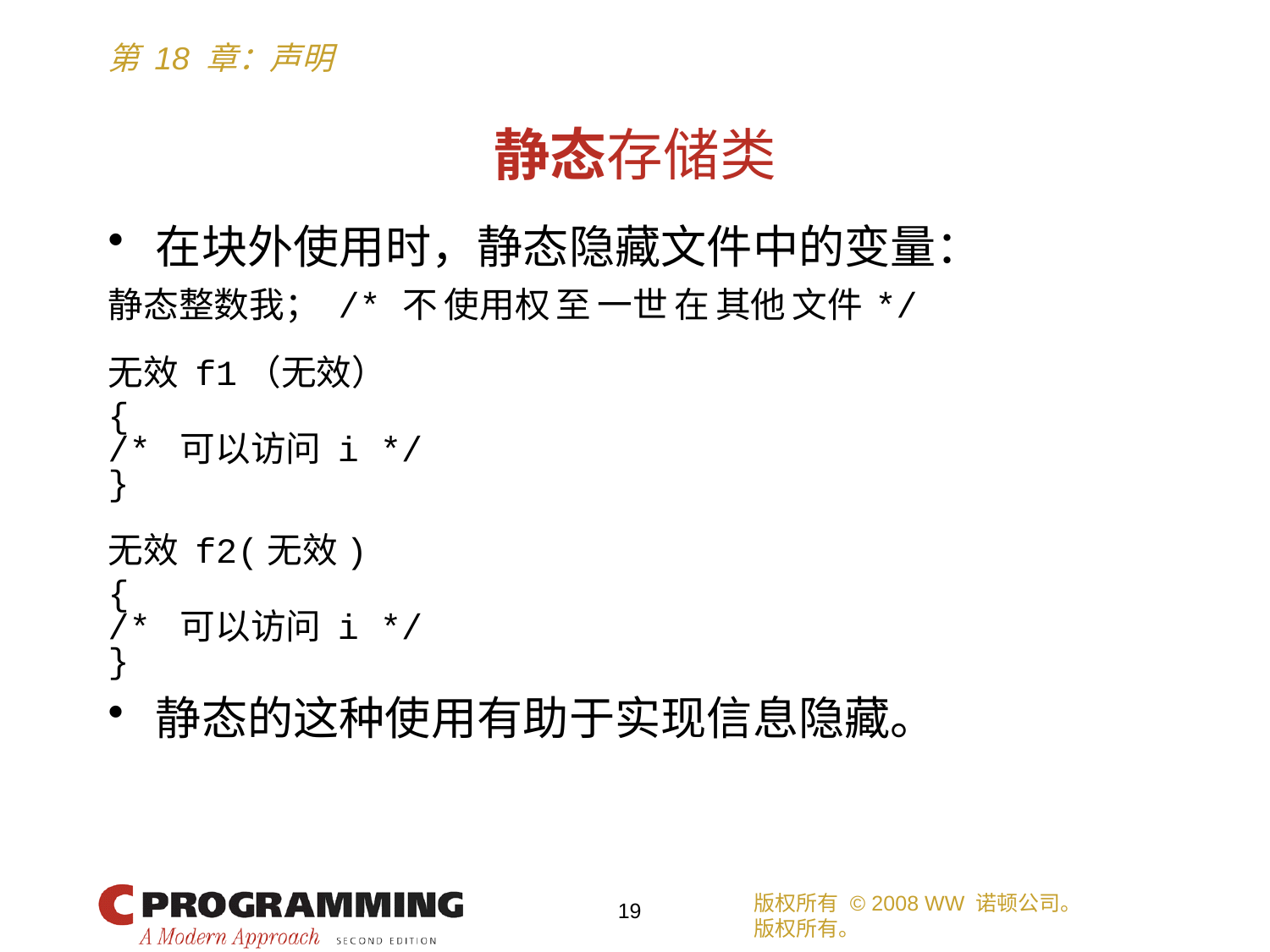

# 静态存储类
在块外使用时，静态隐藏文件中的变量：
静态整数我；  /* 不 使用权 至 一世 在 其他 文件 */

无效 f1（无效）
{
/* 可以访问 i */
}

无效 f2(无效)
{
/* 可以访问 i */
}
静态的这种使用有助于实现信息隐藏。
版权所有 © 2008 WW 诺顿公司。
版权所有。
19